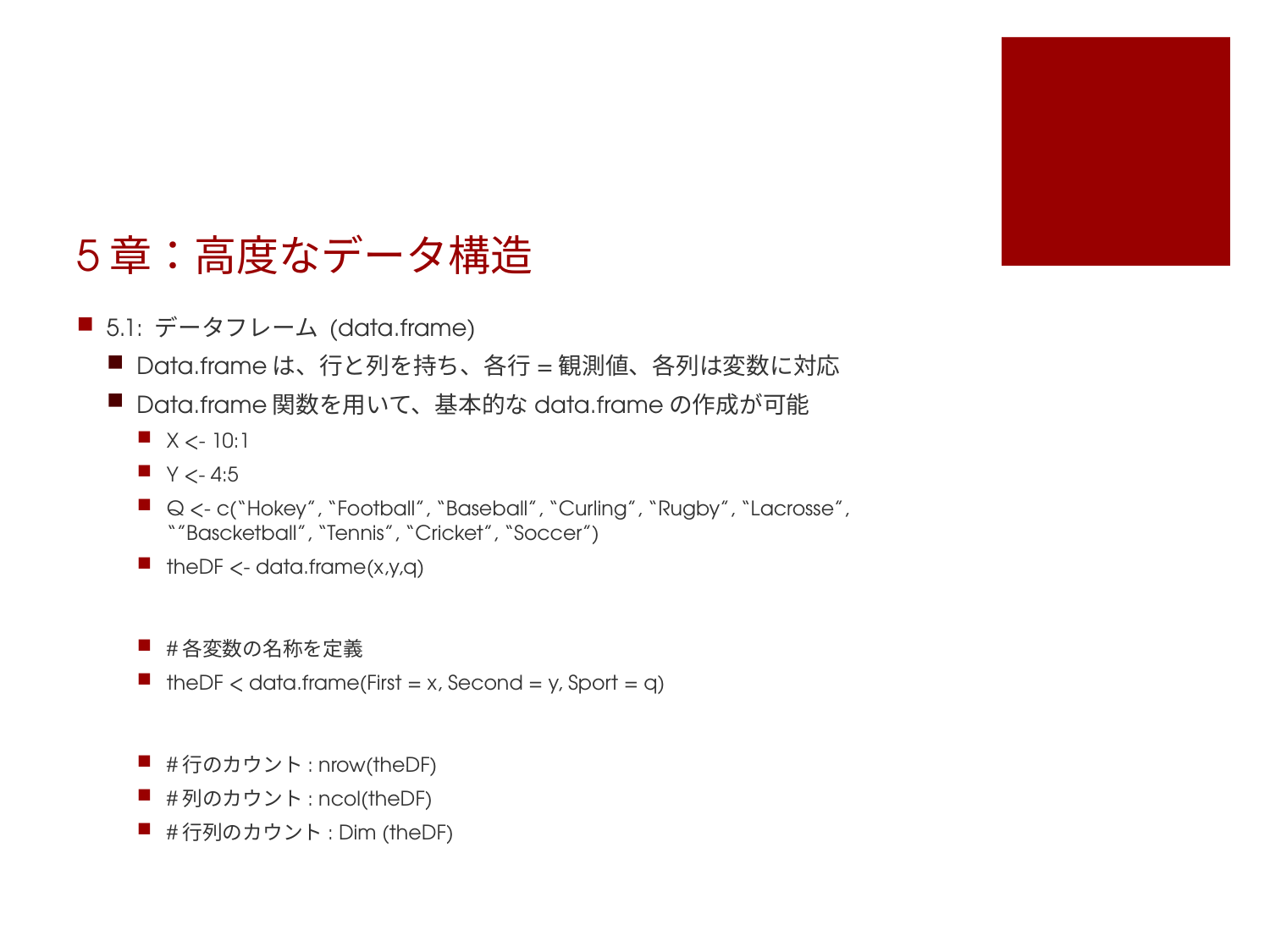

# 5章：高度なデータ構造
5.1: データフレーム (data.frame)
Data.frameは、行と列を持ち、各行=観測値、各列は変数に対応
Data.frame関数を用いて、基本的なdata.frameの作成が可能
X <- 10:1
Y <- 4:5
Q <- c(“Hokey”, “Football”, “Baseball”, “Curling”, “Rugby”, “Lacrosse”, “”Bascketball”, “Tennis”, “Cricket”, “Soccer”)
theDF <- data.frame(x,y,q)

#各変数の名称を定義
theDF < data.frame(First = x, Second = y, Sport = q)

#行のカウント: nrow(theDF)
#列のカウント: ncol(theDF)
#行列のカウント: Dim (theDF)